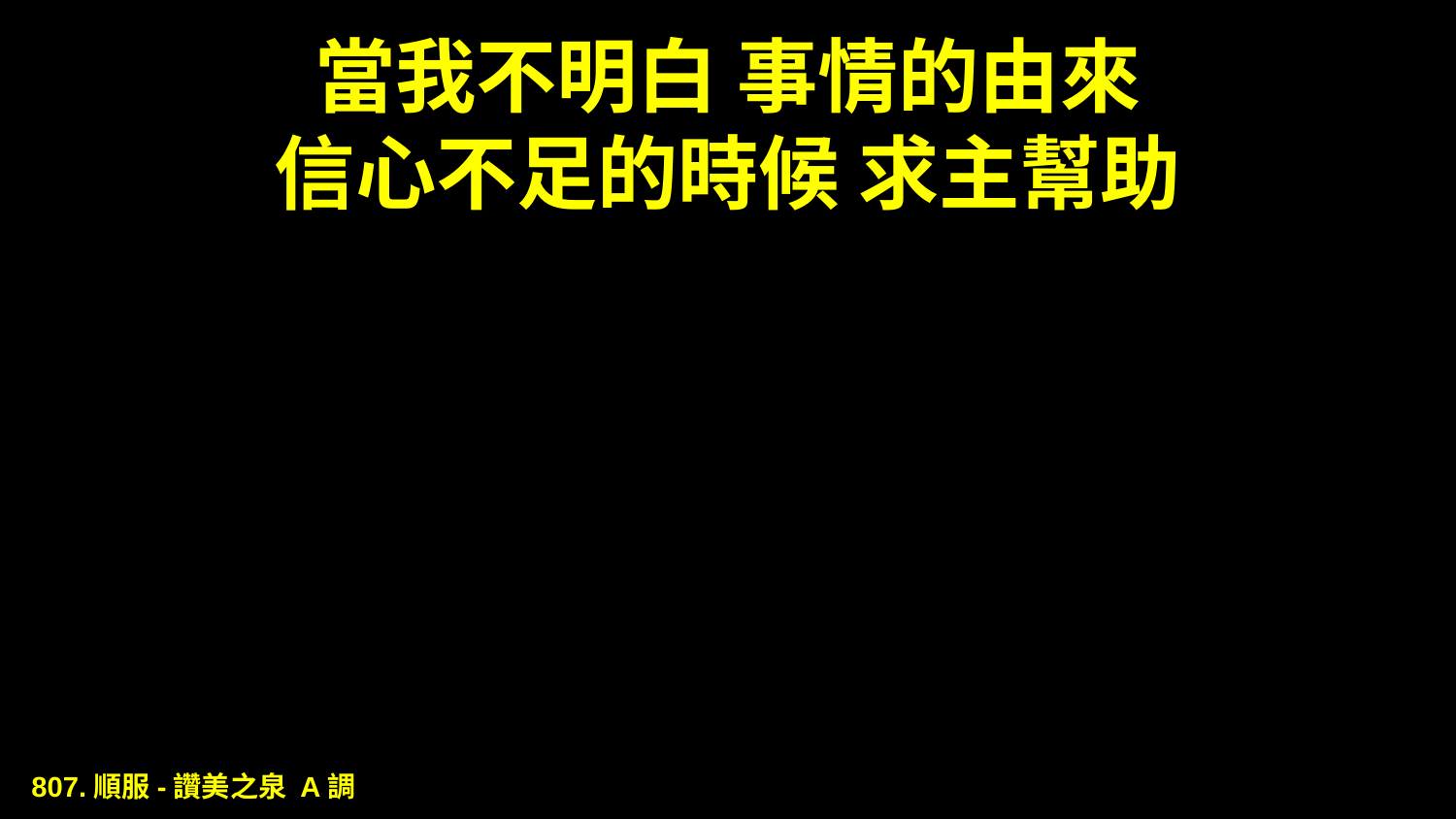

# 當我不明白 事情的由來 信心不足的時候 求主幫助
807.順服-讚美之泉 A調